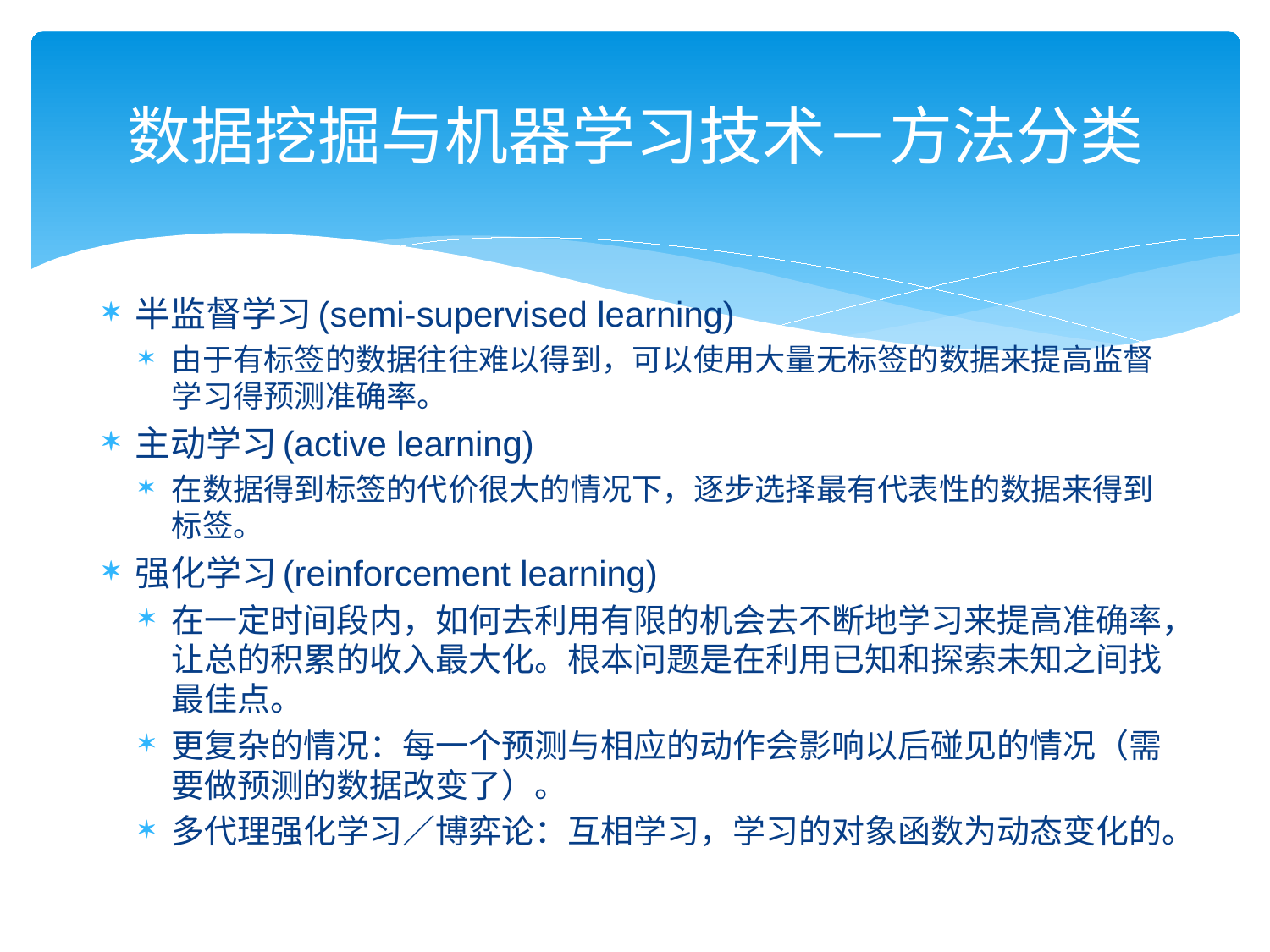

# 数据挖掘与机器学习技术－方法分类
半监督学习(semi-supervised learning)
由于有标签的数据往往难以得到，可以使用大量无标签的数据来提高监督学习得预测准确率。
主动学习(active learning)
在数据得到标签的代价很大的情况下，逐步选择最有代表性的数据来得到标签。
强化学习(reinforcement learning)
在一定时间段内，如何去利用有限的机会去不断地学习来提高准确率，让总的积累的收入最大化。根本问题是在利用已知和探索未知之间找最佳点。
更复杂的情况：每一个预测与相应的动作会影响以后碰见的情况（需要做预测的数据改变了）。
多代理强化学习／博弈论：互相学习，学习的对象函数为动态变化的。